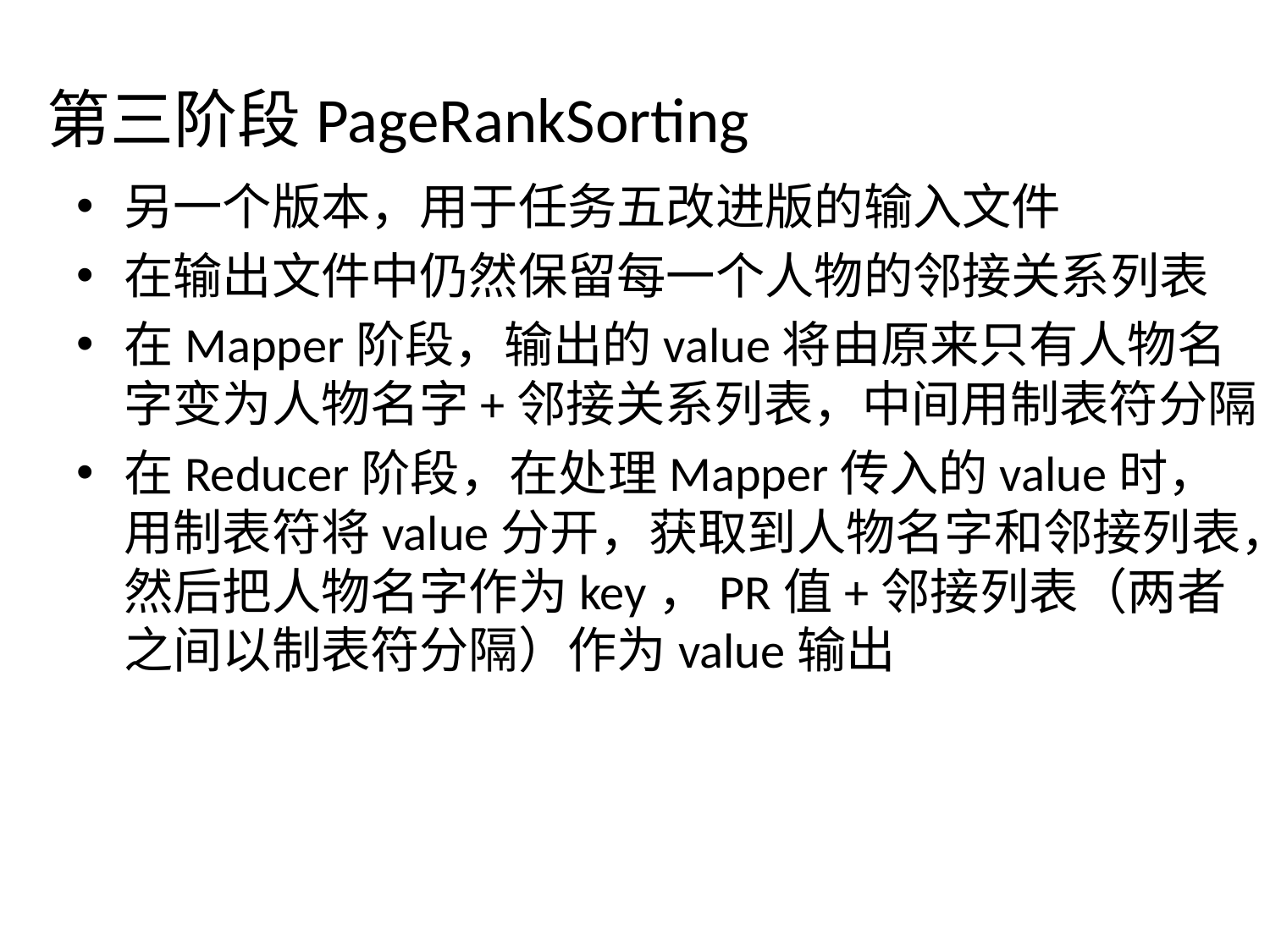

# 第三阶段PageRankSorting
另一个版本，用于任务五改进版的输入文件
在输出文件中仍然保留每一个人物的邻接关系列表
在Mapper阶段，输出的value将由原来只有人物名字变为人物名字+邻接关系列表，中间用制表符分隔
在Reducer阶段，在处理Mapper传入的value时，用制表符将value分开，获取到人物名字和邻接列表，然后把人物名字作为key，PR值+邻接列表（两者之间以制表符分隔）作为value输出